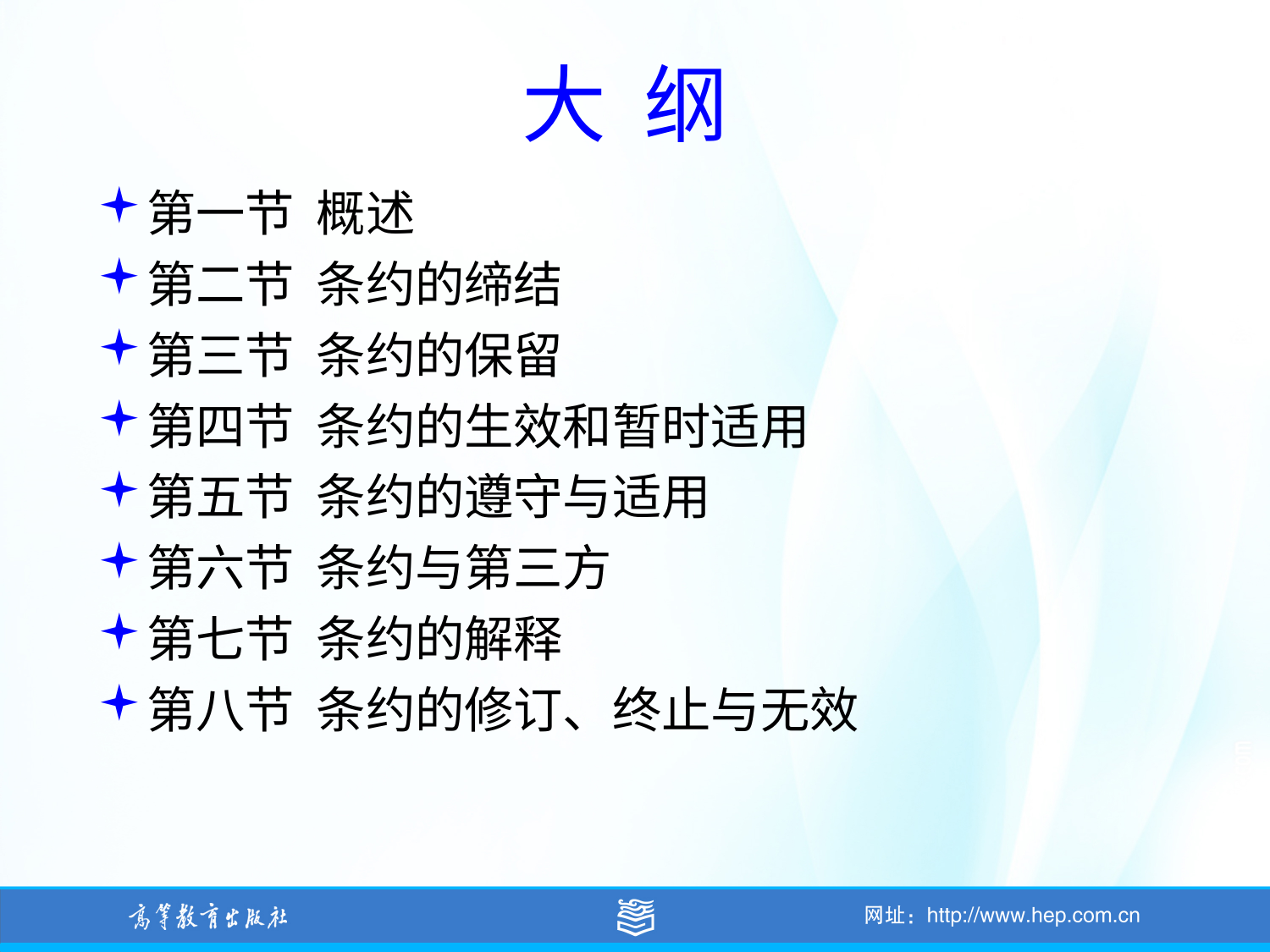

大  纲
第一节  概述
第二节  条约的缔结
第三节  条约的保留
第四节  条约的生效和暂时适用
第五节  条约的遵守与适用
第六节  条约与第三方
第七节  条约的解释
第八节  条约的修订、终止与无效